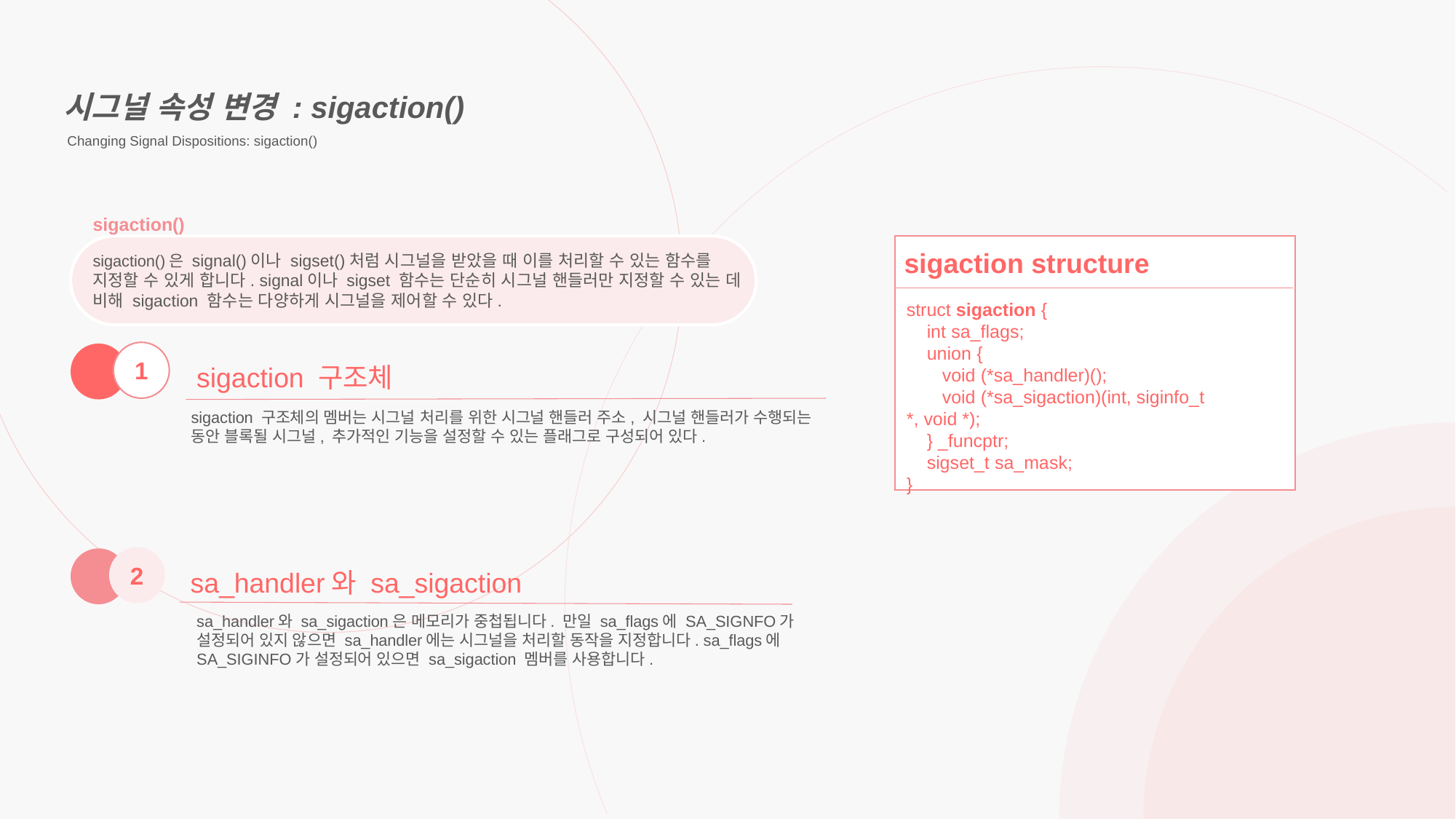

시그널 속성 변경 : sigaction()
 Changing Signal Dispositions: sigaction()

sigaction()

sigaction structure
sigaction()은 signal()이나 sigset()처럼 시그널을 받았을 때 이를 처리할 수 있는 함수를 지정할 수 있게 합니다. signal이나 sigset 함수는 단순히 시그널 핸들러만 지정할 수 있는 데 비해 sigaction 함수는 다양하게 시그널을 제어할 수 있다.
struct sigaction {
    int sa_flags;
    union {
       void (*sa_handler)();
       void (*sa_sigaction)(int, siginfo_t *, void *);
    } _funcptr;
    sigset_t sa_mask;
}

1

sigaction 구조체
sigaction 구조체의 멤버는 시그널 처리를 위한 시그널 핸들러 주소, 시그널 핸들러가 수행되는 동안 블록될 시그널, 추가적인 기능을 설정할 수 있는 플래그로 구성되어 있다.

2

sa_handler와 sa_sigaction
sa_handler와 sa_sigaction은 메모리가 중첩됩니다. 만일 sa_flags에 SA_SIGNFO가 설정되어 있지 않으면 sa_handler에는 시그널을 처리할 동작을 지정합니다. sa_flags에 SA_SIGINFO가 설정되어 있으면 sa_sigaction 멤버를 사용합니다.